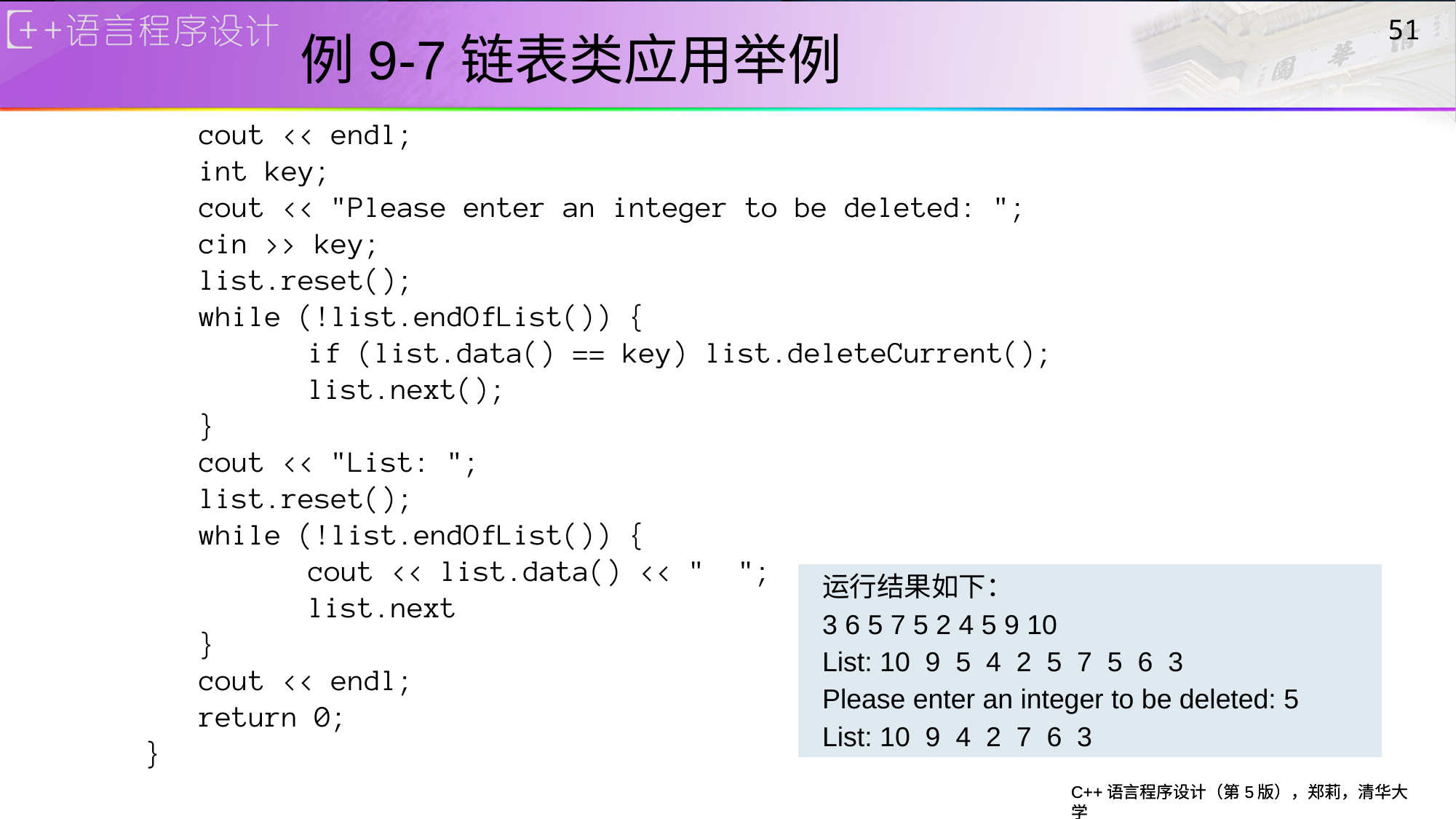

# 例9-7链表类应用举例
51
	cout << endl;
	int key;
	cout << "Please enter an integer to be deleted: ";
	cin >> key;
	list.reset();
	while (!list.endOfList()) {
		if (list.data() == key) list.deleteCurrent();
		list.next();
	}
	cout << "List: ";
	list.reset();
	while (!list.endOfList()) {
		cout << list.data() << "  ";
		list.next
	}
	cout << endl;
	return 0;
}
运行结果如下：
3 6 5 7 5 2 4 5 9 10
List: 10  9  5  4  2  5  7  5  6  3
Please enter an integer to be deleted: 5
List: 10  9  4  2  7  6  3